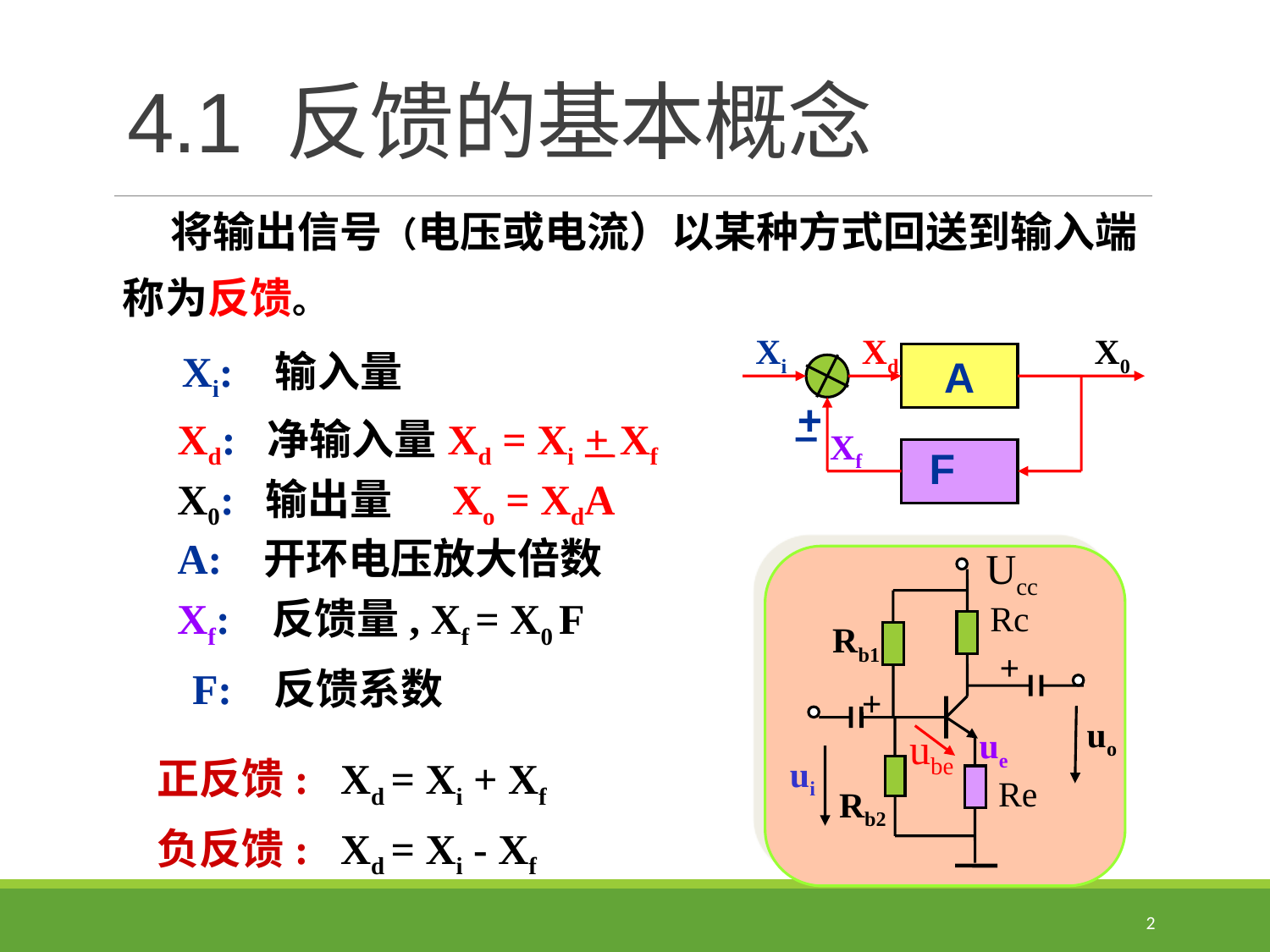

# 4.1 反馈的基本概念
    将输出信号（电压或电流）以某种方式回送到输入端
称为反馈。
Xi
Xd
X0

A

Xi:   输入量

+

Xf
 F

Xd:  净输入量
Xd = Xi + Xf

X0:  输出量
Xo = XdA
A:   开环电压放大倍数
Ucc

Rc
Rb1

+

+

uo

ube

ue

ui

Xf:   反馈量, Xf = X0 F
F:   反馈系数

Re
Rb2

正反馈:   Xd = Xi + Xf
负反馈:   Xd = Xi - Xf
2